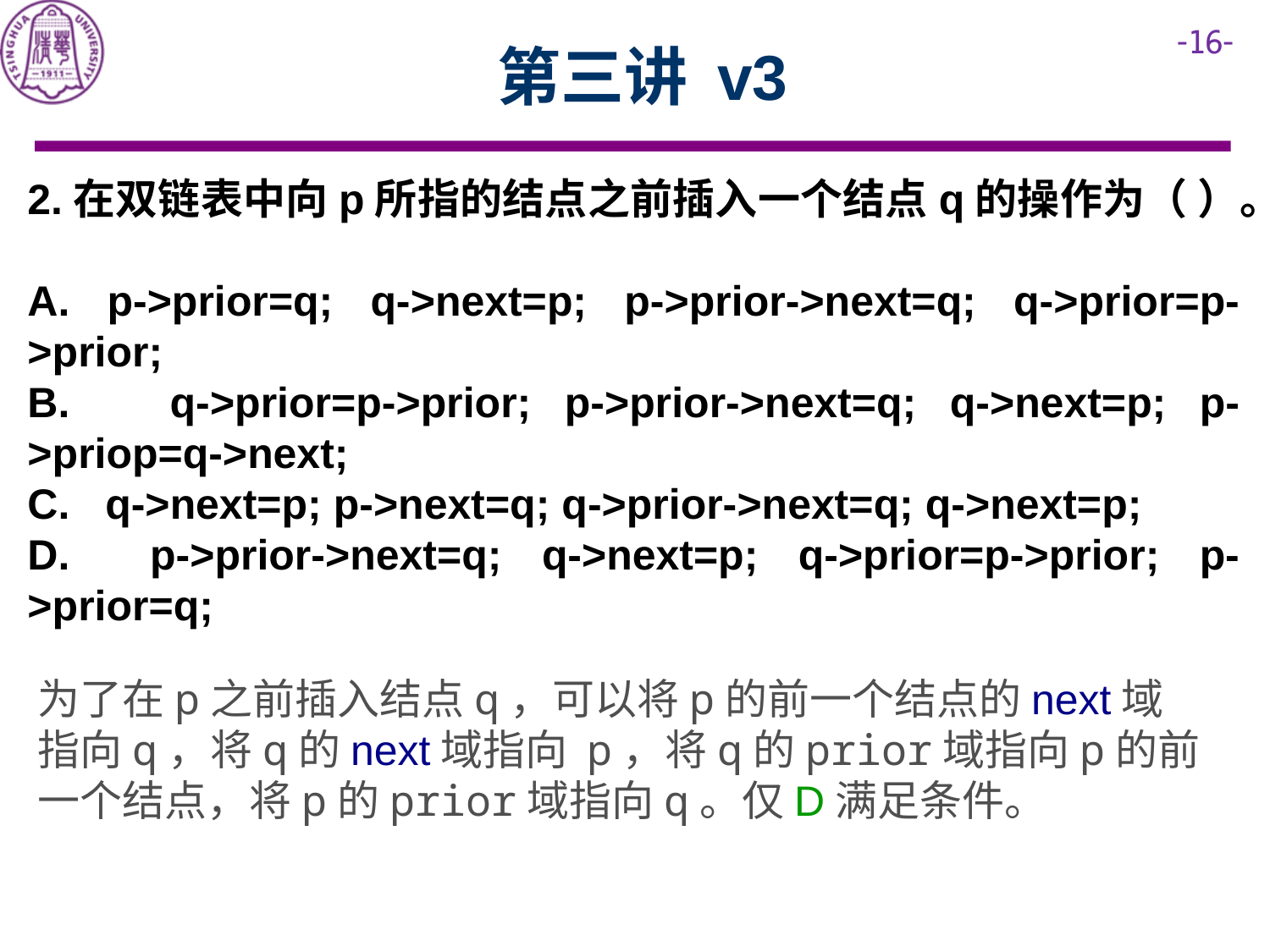

# 第三讲 v3
2.在双链表中向p所指的结点之前插入一个结点q的操作为（ ）。
A. p->prior=q; q->next=p; p->prior->next=q; q->prior=p->prior;
B.   q->prior=p->prior; p->prior->next=q; q->next=p; p->priop=q->next;
C.   q->next=p; p->next=q; q->prior->next=q; q->next=p;
D.  p->prior->next=q; q->next=p; q->prior=p->prior; p->prior=q;
为了在p之前插入结点q，可以将p的前一个结点的next域指向q，将q的next域指向 p，将q的prior域指向p的前一个结点，将p的prior域指向q。仅D满足条件。